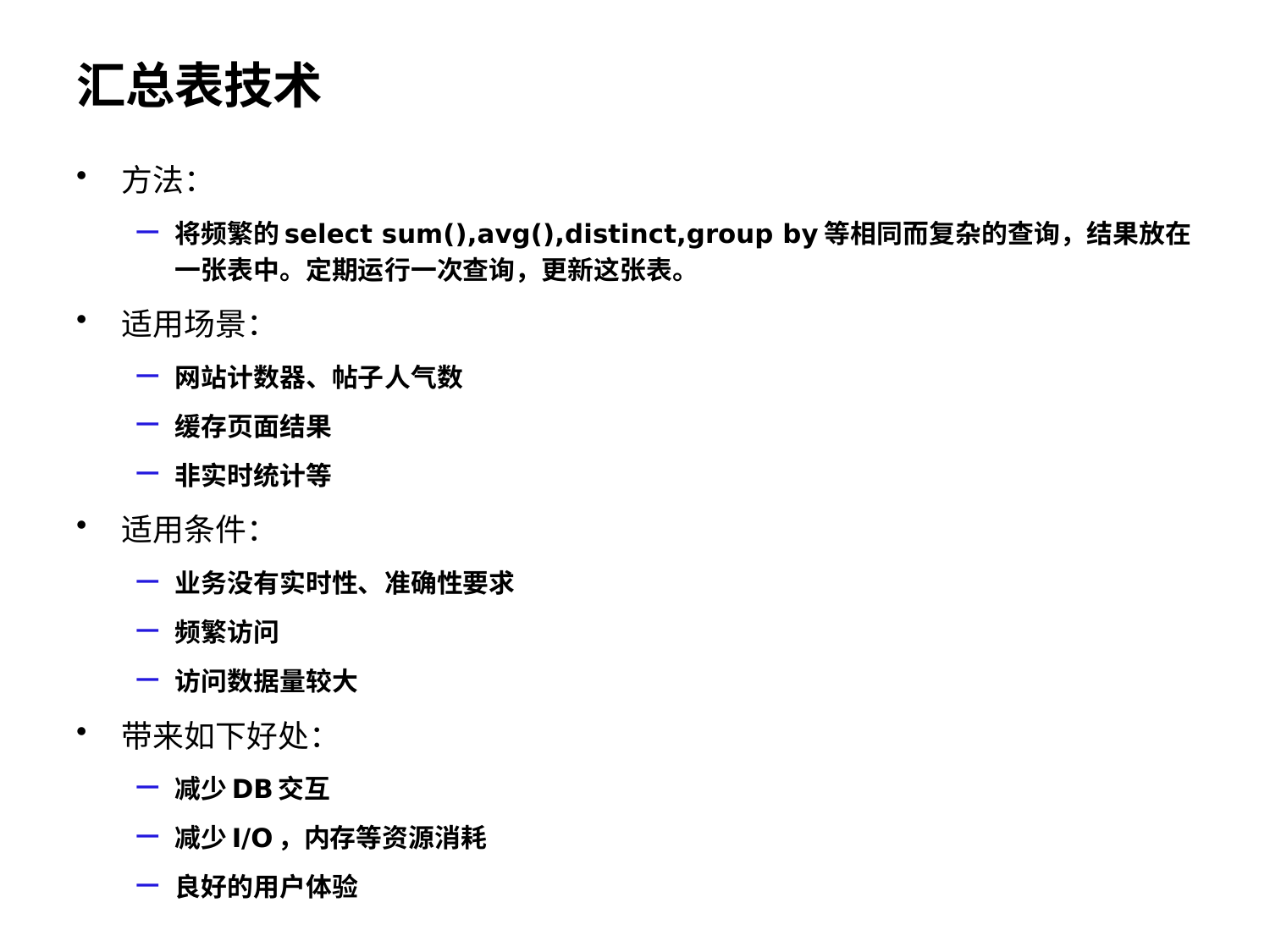

# 汇总表技术
方法：
将频繁的select sum(),avg(),distinct,group by等相同而复杂的查询，结果放在一张表中。定期运行一次查询，更新这张表。
适用场景：
网站计数器、帖子人气数
缓存页面结果
非实时统计等
适用条件：
业务没有实时性、准确性要求
频繁访问
访问数据量较大
带来如下好处：
减少DB交互
减少I/O，内存等资源消耗
良好的用户体验